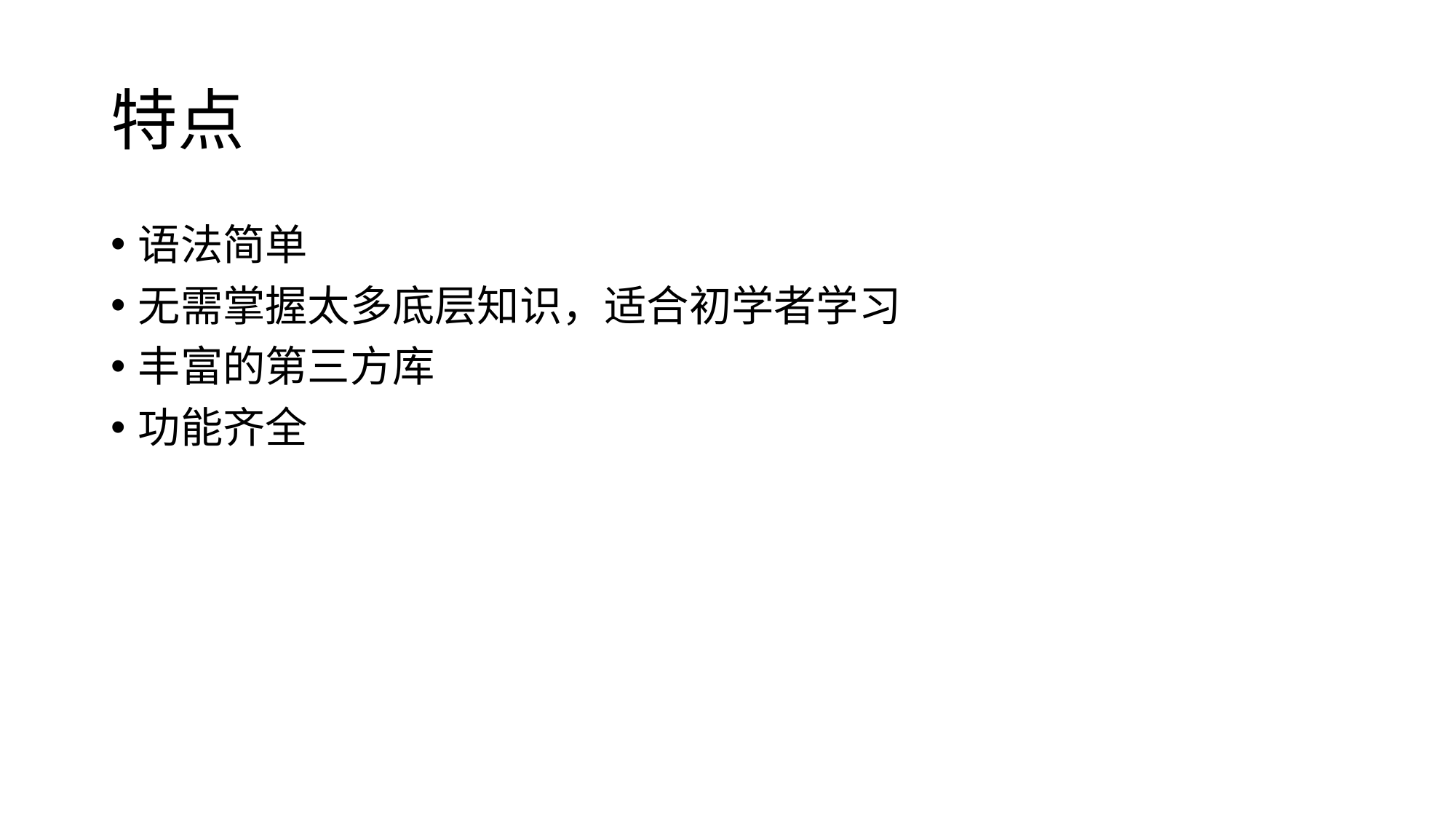

# 特点
语法简单
无需掌握太多底层知识，适合初学者学习
丰富的第三方库
功能齐全